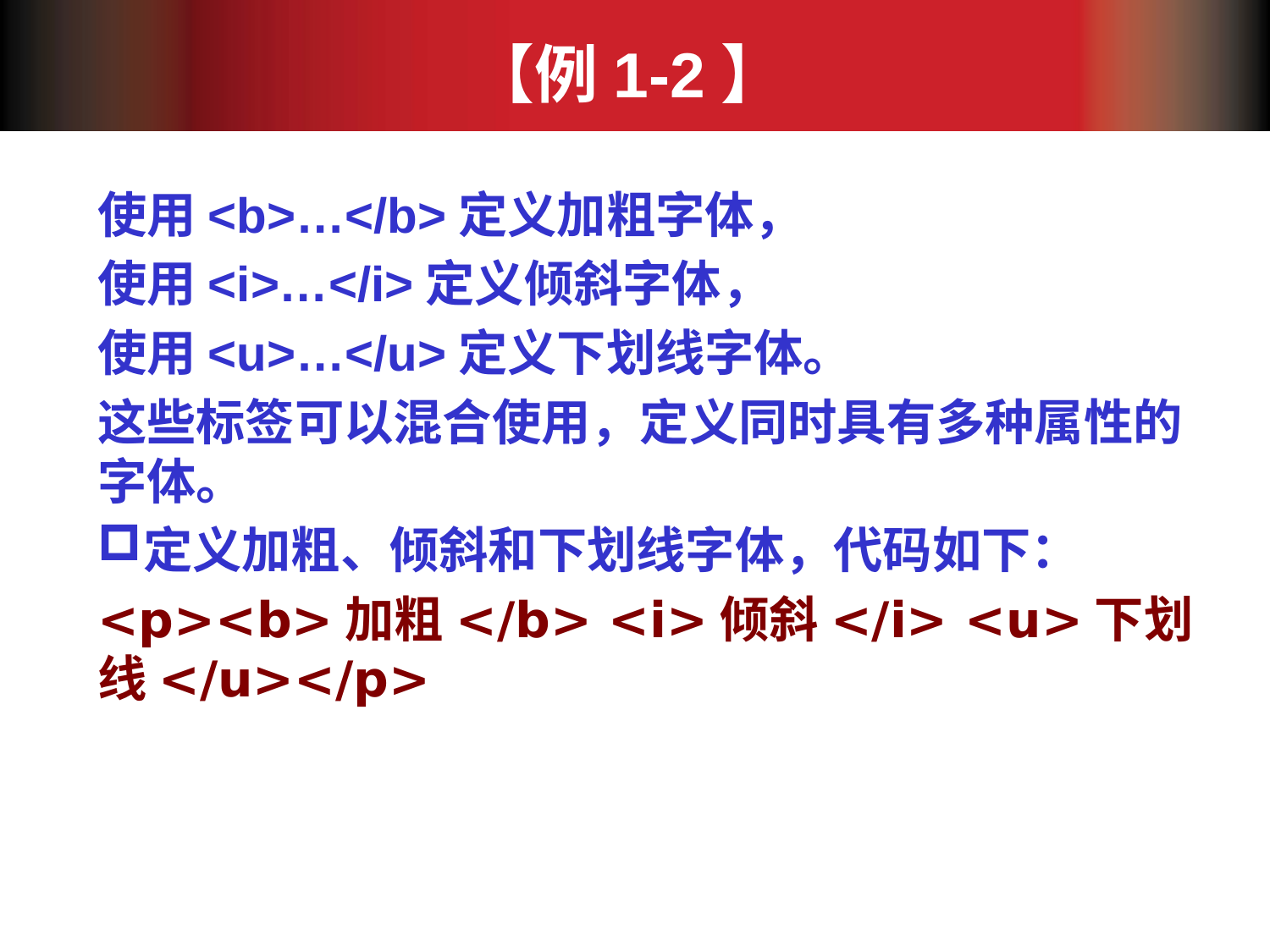

# 【例1-2】
使用<b>…</b>定义加粗字体，
使用<i>…</i>定义倾斜字体，
使用<u>…</u>定义下划线字体。
这些标签可以混合使用，定义同时具有多种属性的字体。
定义加粗、倾斜和下划线字体，代码如下：
<p><b>加粗</b> <i>倾斜</i> <u>下划线</u></p>